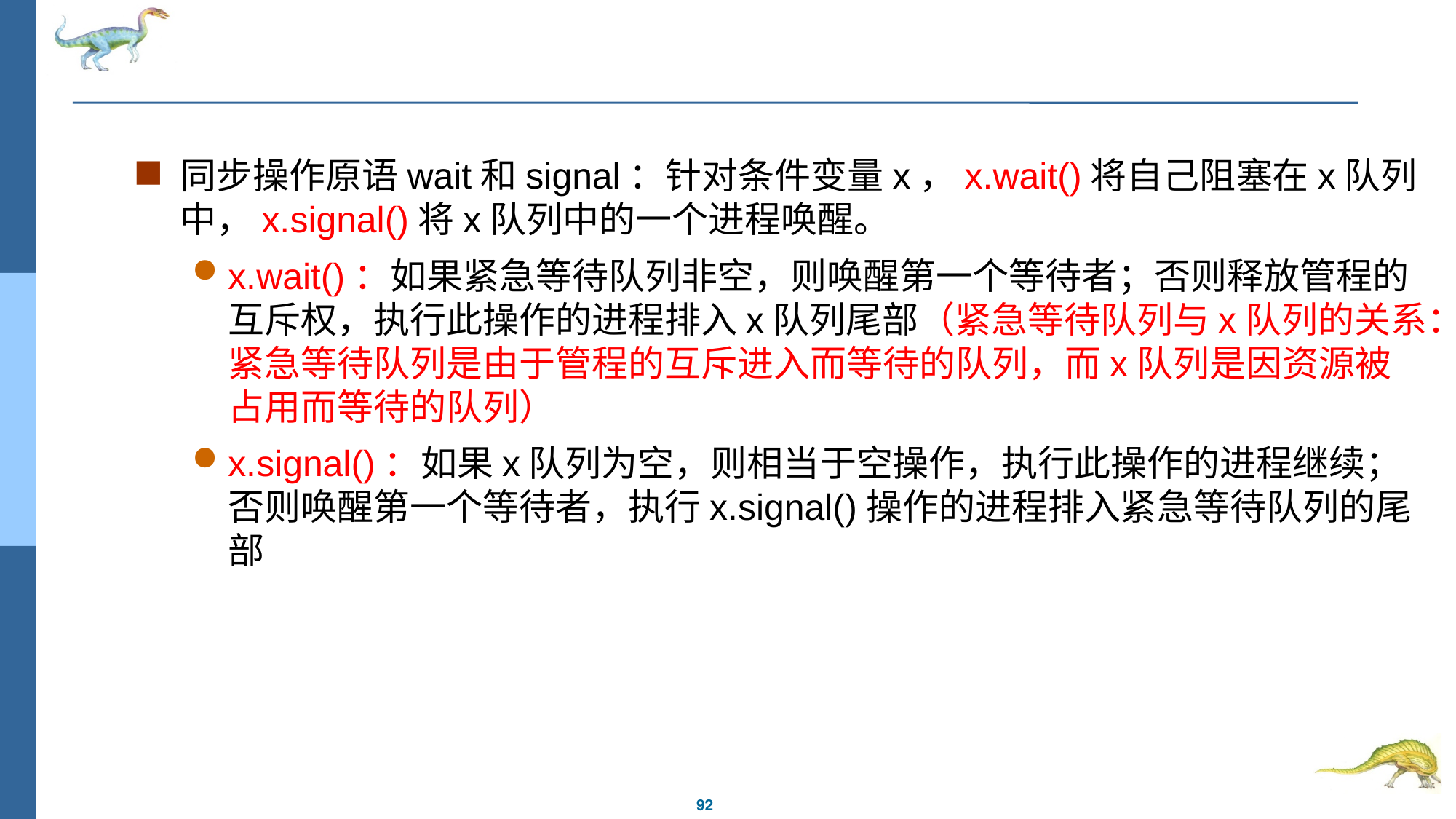

#
同步操作原语wait和signal：针对条件变量x，x.wait()将自己阻塞在x队列中，x.signal()将x队列中的一个进程唤醒。
x.wait()：如果紧急等待队列非空，则唤醒第一个等待者；否则释放管程的互斥权，执行此操作的进程排入x队列尾部（紧急等待队列与x队列的关系：紧急等待队列是由于管程的互斥进入而等待的队列，而x队列是因资源被占用而等待的队列）
x.signal()：如果x队列为空，则相当于空操作，执行此操作的进程继续；否则唤醒第一个等待者，执行x.signal()操作的进程排入紧急等待队列的尾部